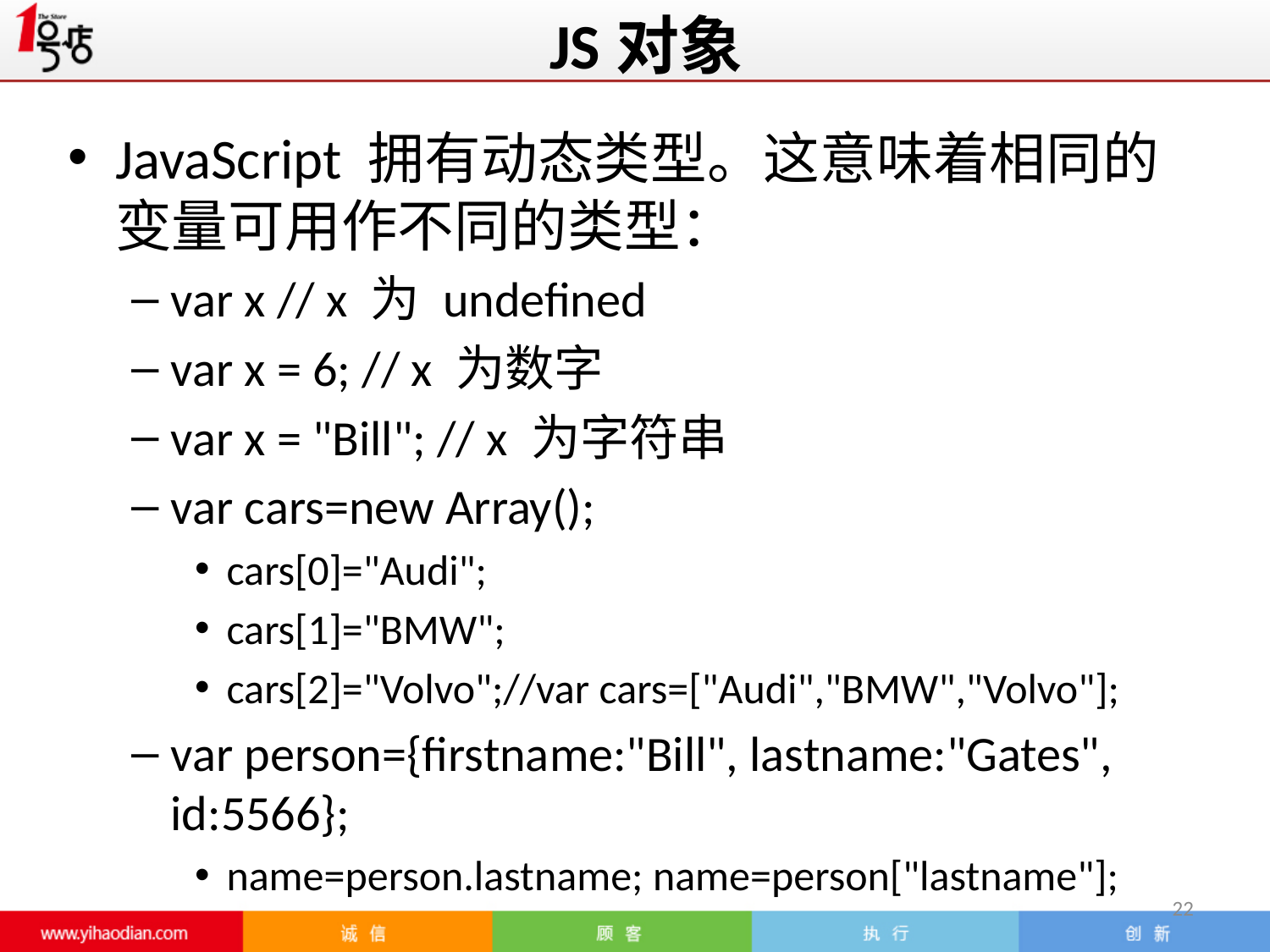

# JS对象
JavaScript 拥有动态类型。这意味着相同的变量可用作不同的类型：
var x // x 为 undefined
var x = 6; // x 为数字
var x = "Bill"; // x 为字符串
var cars=new Array();
cars[0]="Audi";
cars[1]="BMW";
cars[2]="Volvo";//var cars=["Audi","BMW","Volvo"];
var person={firstname:"Bill", lastname:"Gates", id:5566};
name=person.lastname; name=person["lastname"];
22